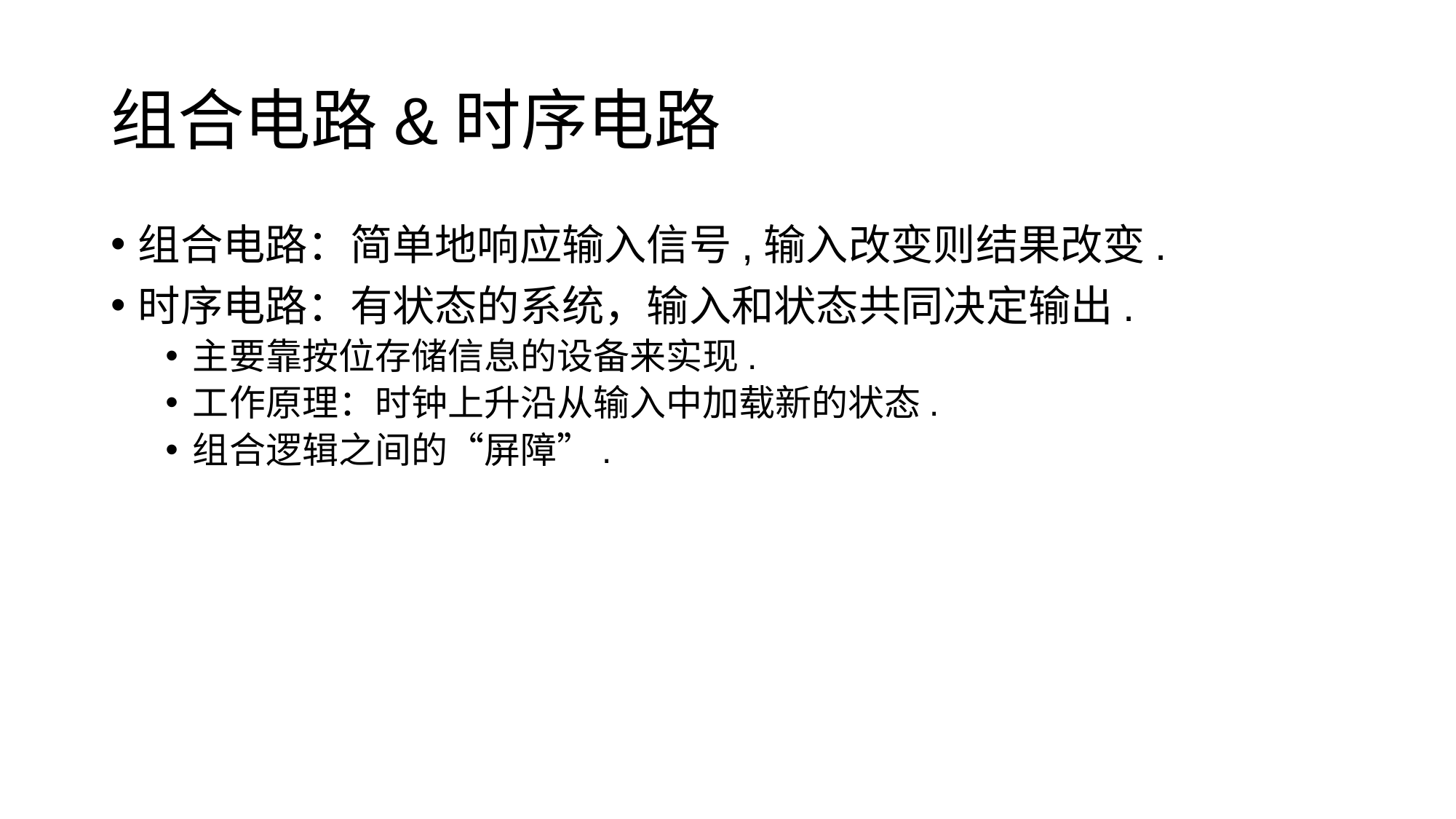

# 组合电路&时序电路
组合电路：简单地响应输入信号,输入改变则结果改变.
时序电路：有状态的系统，输入和状态共同决定输出.
主要靠按位存储信息的设备来实现.
工作原理：时钟上升沿从输入中加载新的状态.
组合逻辑之间的“屏障”.